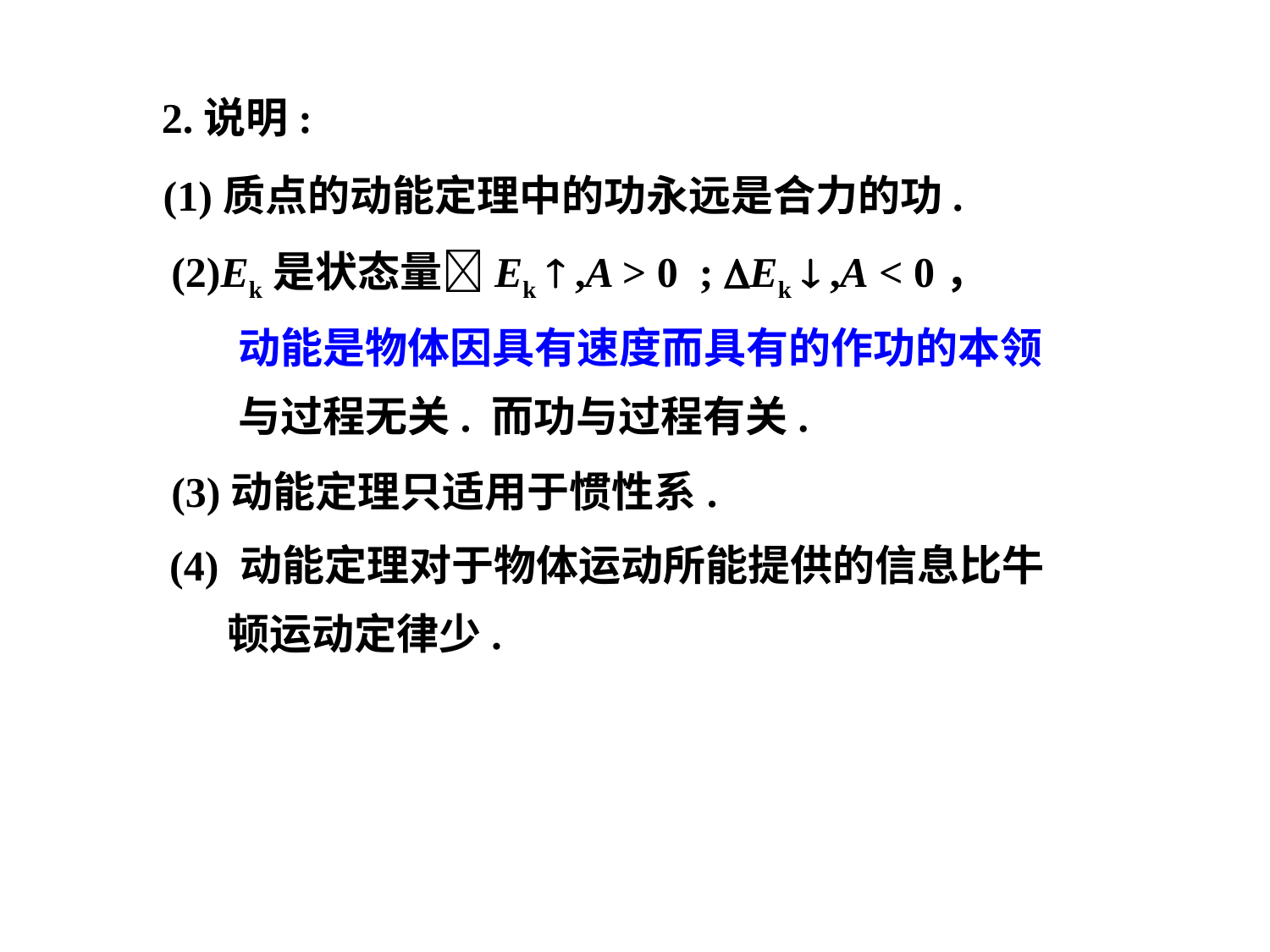

2.说明:
(1)质点的动能定理中的功永远是合力的功.
(2)Ek是状态量ΔEk ↑ ,A > 0  ; ΔEk ↓ ,A < 0，
      动能是物体因具有速度而具有的作功的本领
      与过程无关. 而功与过程有关.
(3)动能定理只适用于惯性系.
(4) 动能定理对于物体运动所能提供的信息比牛
     顿运动定律少.